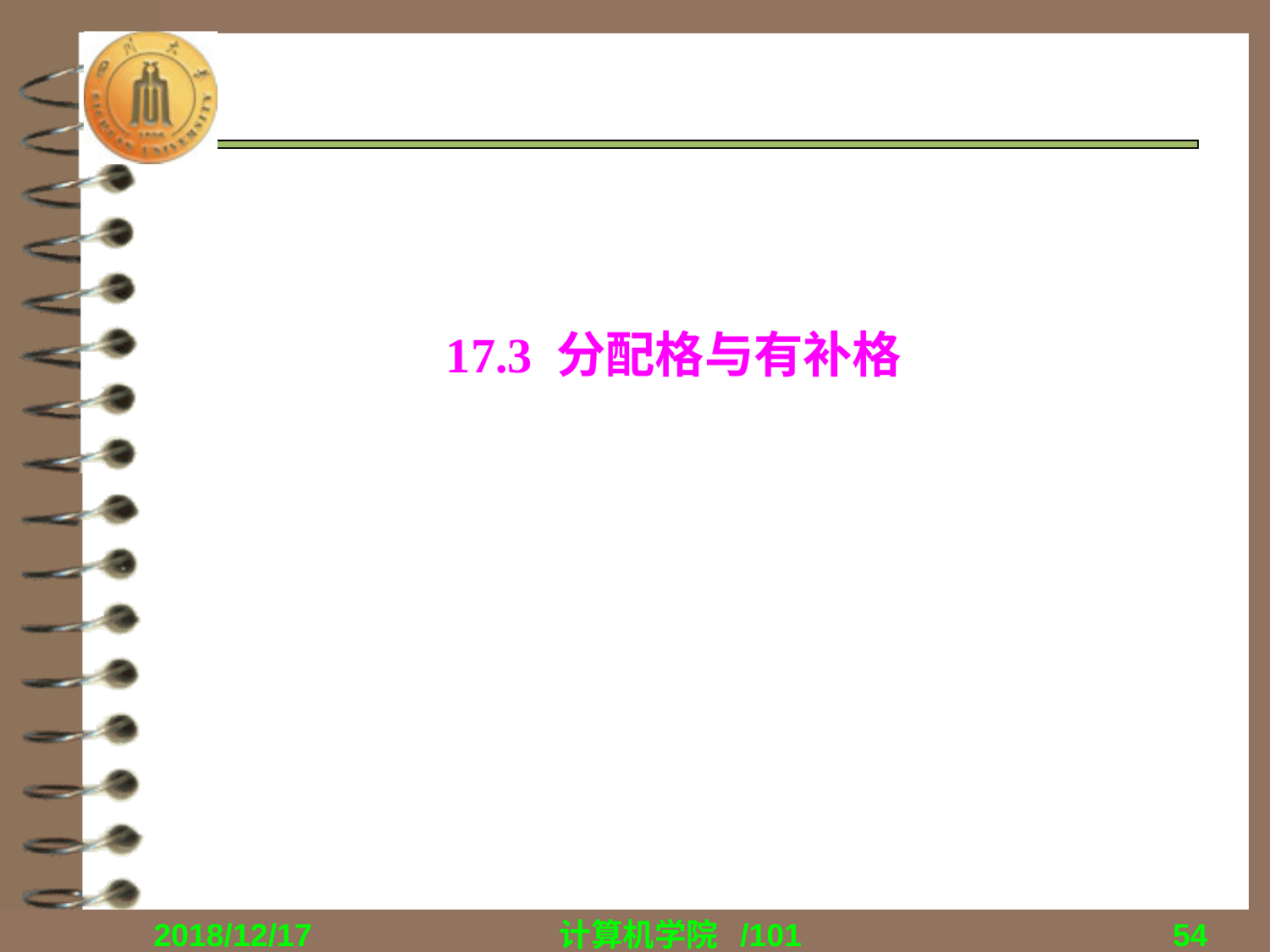

#
17.3 分配格与有补格
2018/12/17
计算机学院  /101
54